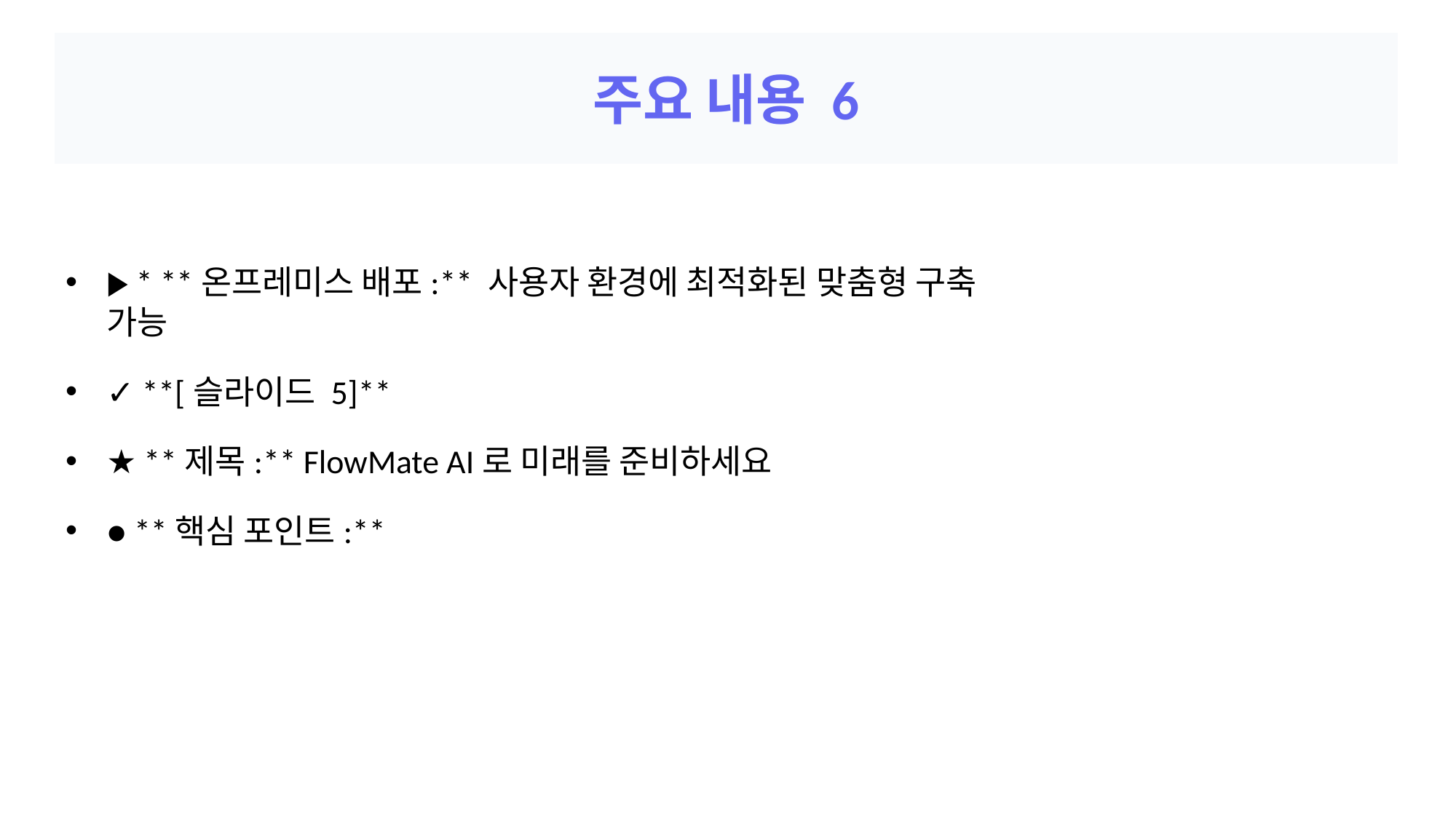

# 주요 내용 6

▶ * **온프레미스 배포:** 사용자 환경에 최적화된 맞춤형 구축 가능
✓ **[슬라이드 5]**
★ **제목:** FlowMate AI로 미래를 준비하세요
● **핵심 포인트:**